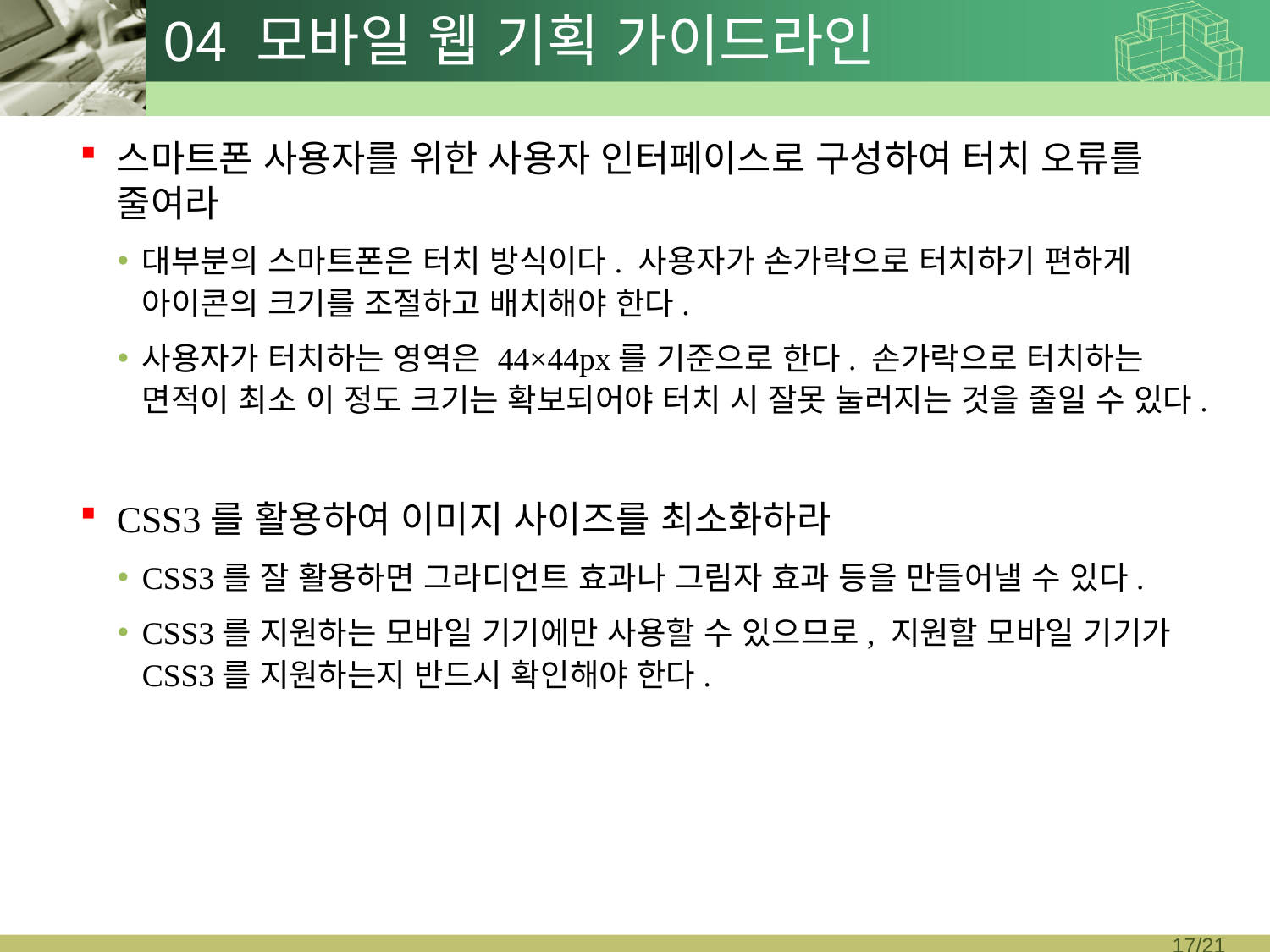

# 04 모바일 웹 기획 가이드라인
스마트폰 사용자를 위한 사용자 인터페이스로 구성하여 터치 오류를 줄여라
대부분의 스마트폰은 터치 방식이다. 사용자가 손가락으로 터치하기 편하게 아이콘의 크기를 조절하고 배치해야 한다.
사용자가 터치하는 영역은 44×44px를 기준으로 한다. 손가락으로 터치하는 면적이 최소 이 정도 크기는 확보되어야 터치 시 잘못 눌러지는 것을 줄일 수 있다.

CSS3를 활용하여 이미지 사이즈를 최소화하라
CSS3를 잘 활용하면 그라디언트 효과나 그림자 효과 등을 만들어낼 수 있다.
CSS3를 지원하는 모바일 기기에만 사용할 수 있으므로, 지원할 모바일 기기가 CSS3를 지원하는지 반드시 확인해야 한다.